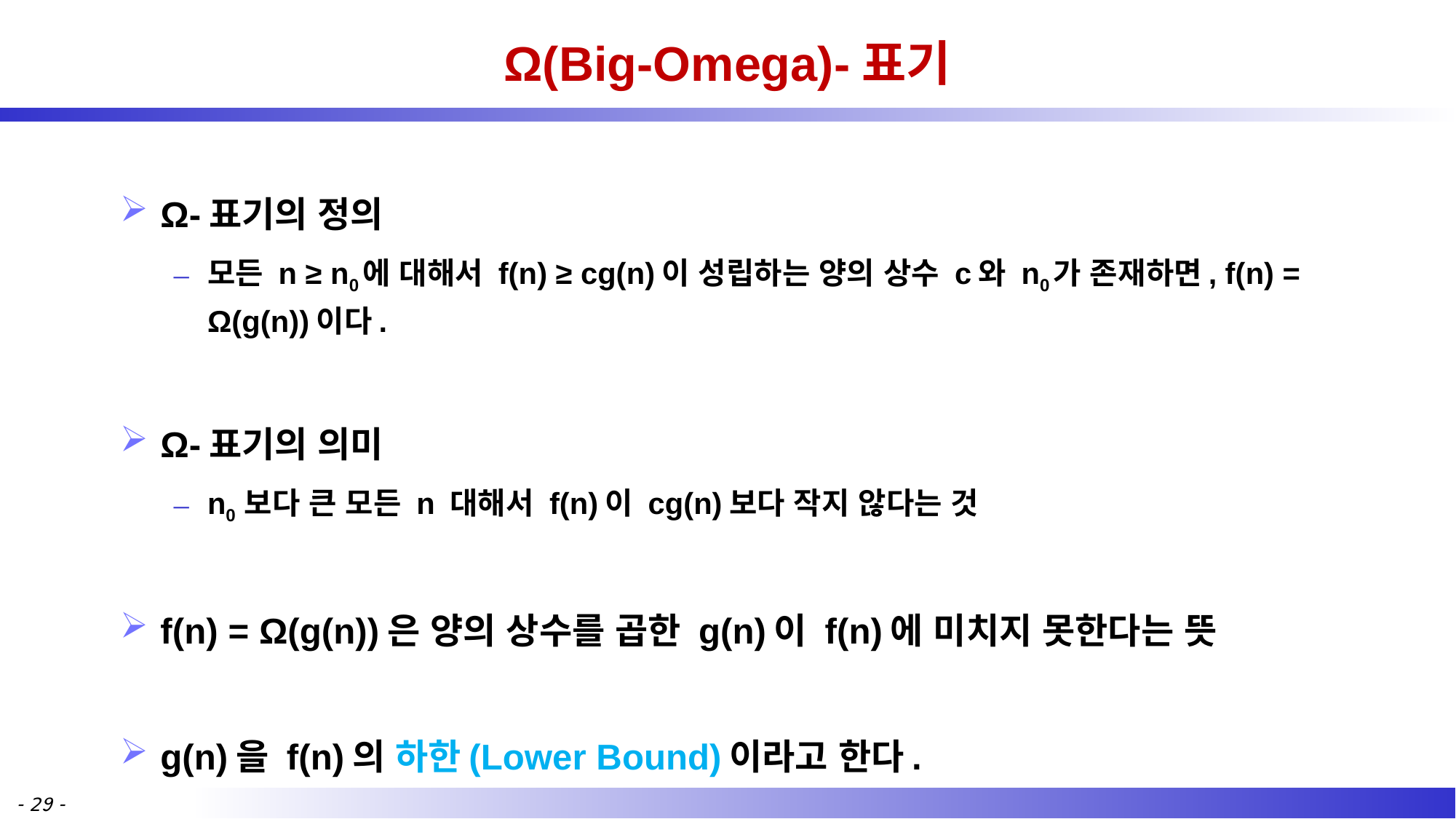

# Ω(Big-Omega)-표기
Ω-표기의 정의
모든 n ≥ n0에 대해서 f(n) ≥ cg(n)이 성립하는 양의 상수 c와 n0가 존재하면, f(n) = Ω(g(n))이다.

Ω-표기의 의미
n0 보다 큰 모든 n 대해서 f(n)이 cg(n)보다 작지 않다는 것

f(n) = Ω(g(n))은 양의 상수를 곱한 g(n)이 f(n)에 미치지 못한다는 뜻

g(n)을 f(n)의 하한(Lower Bound)이라고 한다.
- 29 -